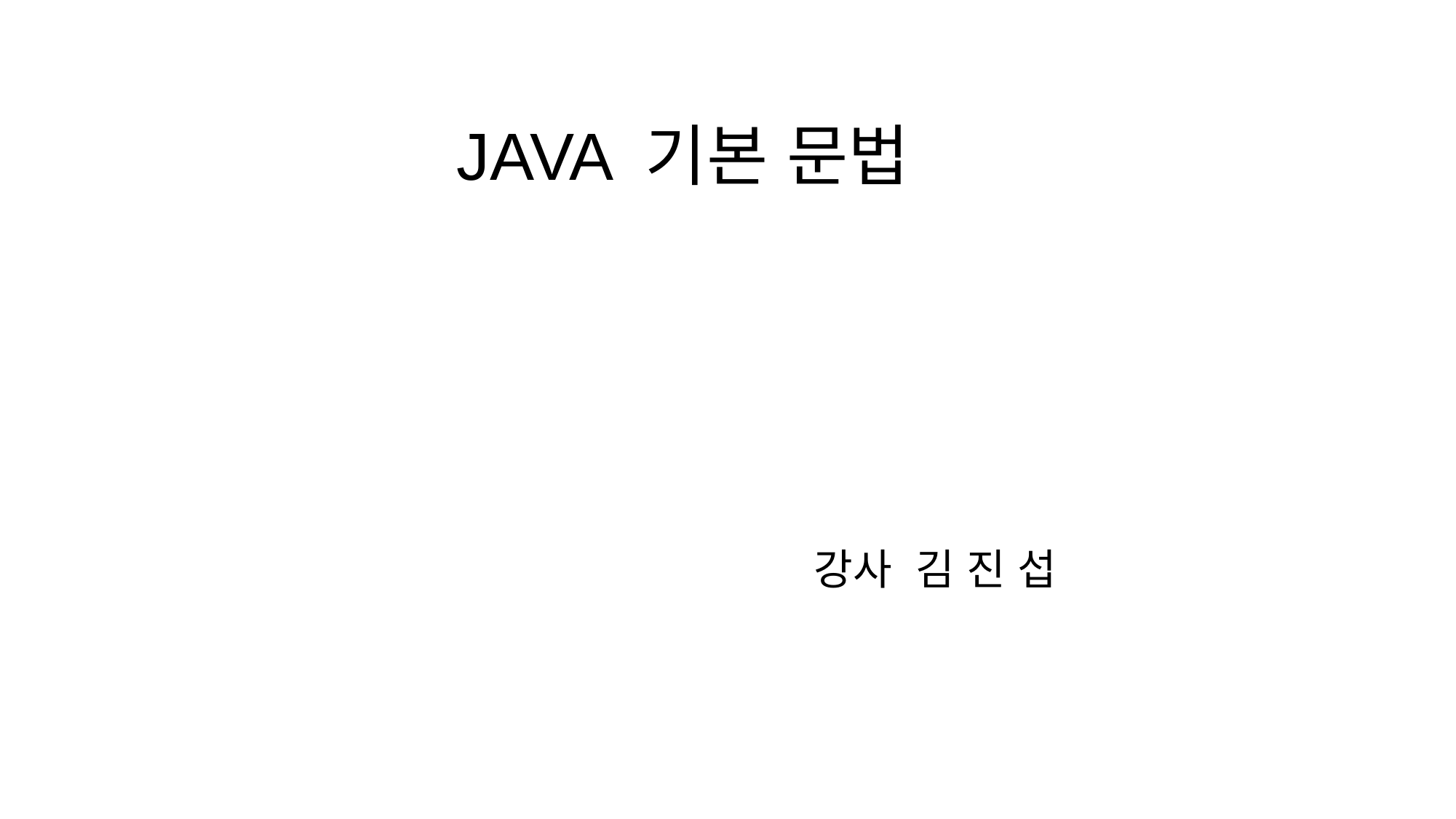

# JAVA 기본 문법

                                                      강사  김 진 섭